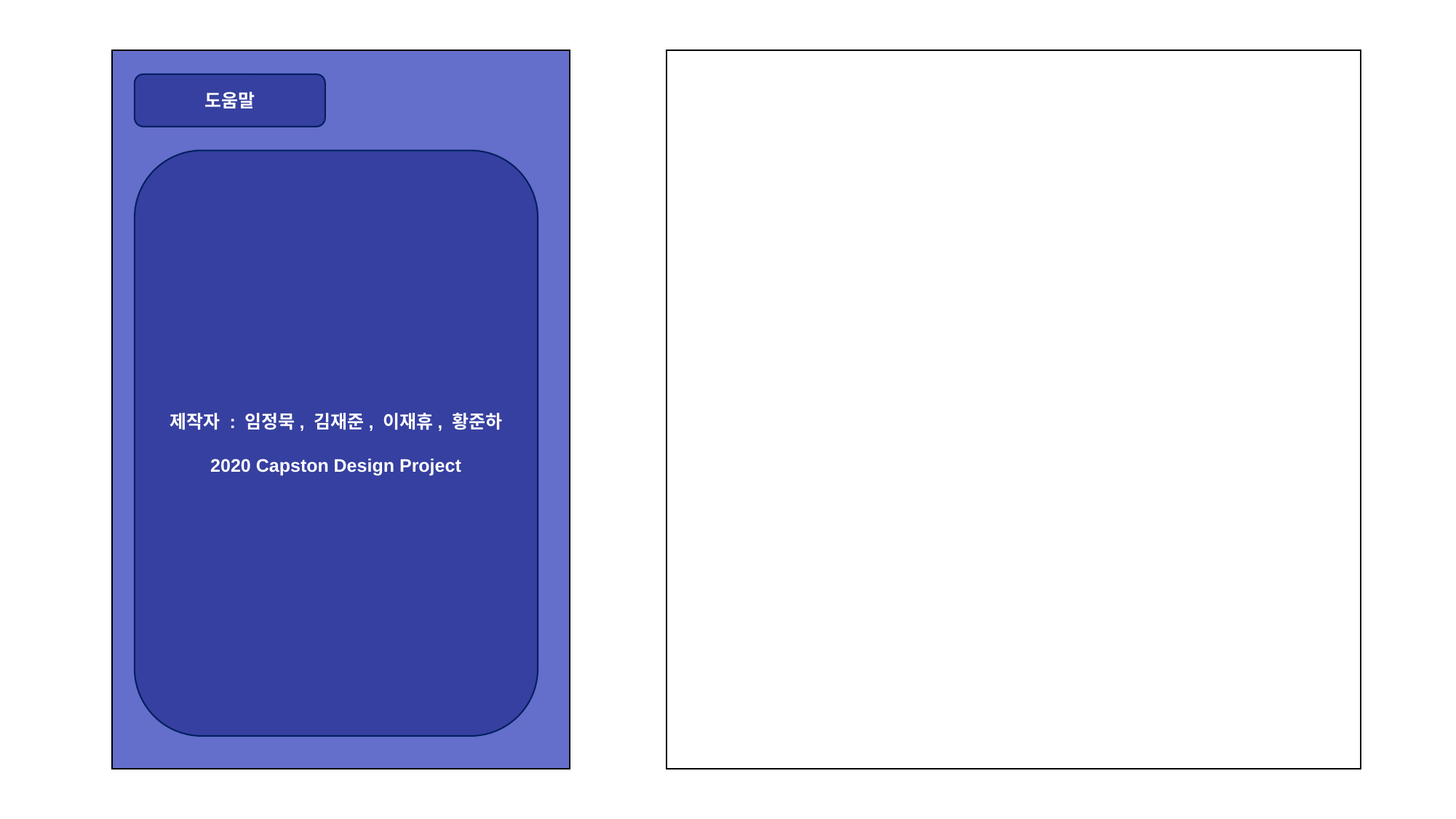

도움말
제작자 : 임정묵, 김재준, 이재휴, 황준하

2020 Capston Design Project